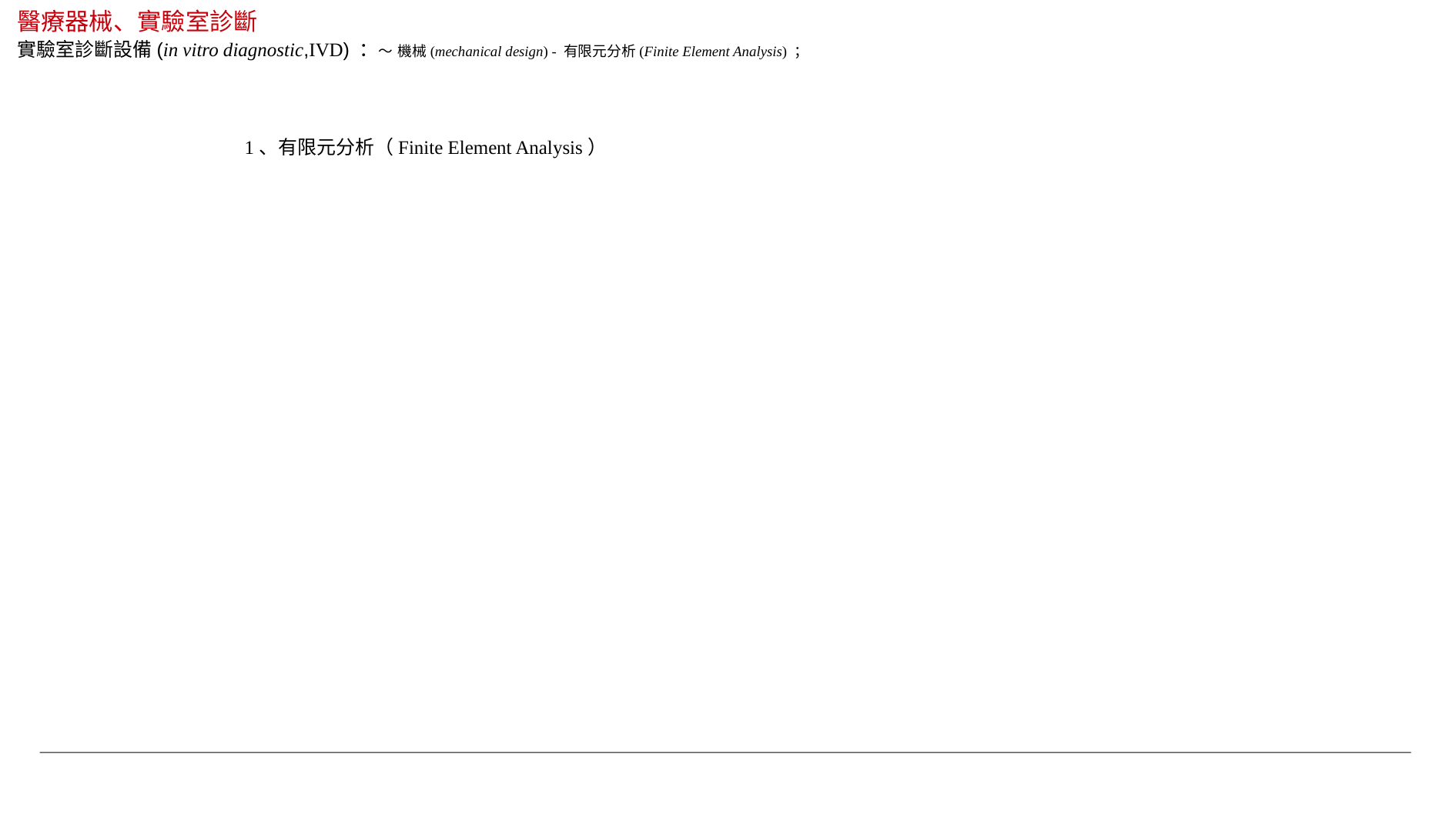

醫療器械、實驗室診斷
實驗室診斷設備(in vitro diagnostic,IVD) ：～ 機械(mechanical design) - 有限元分析(Finite Element Analysis) ；
1、有限元分析（Finite Element Analysis）